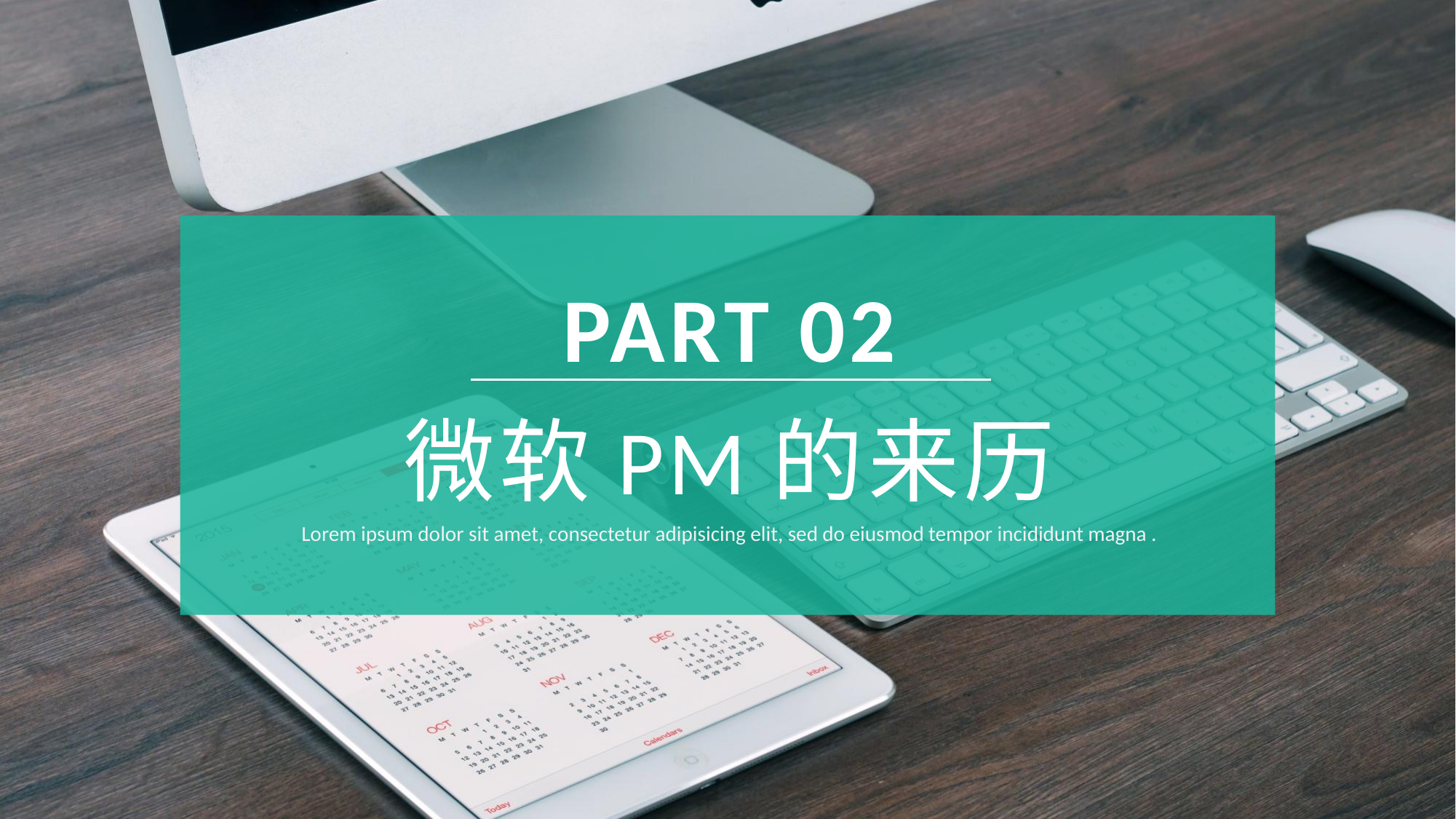

PART 02
微软PM的来历
Lorem ipsum dolor sit amet, consectetur adipisicing elit, sed do eiusmod tempor incididunt magna .